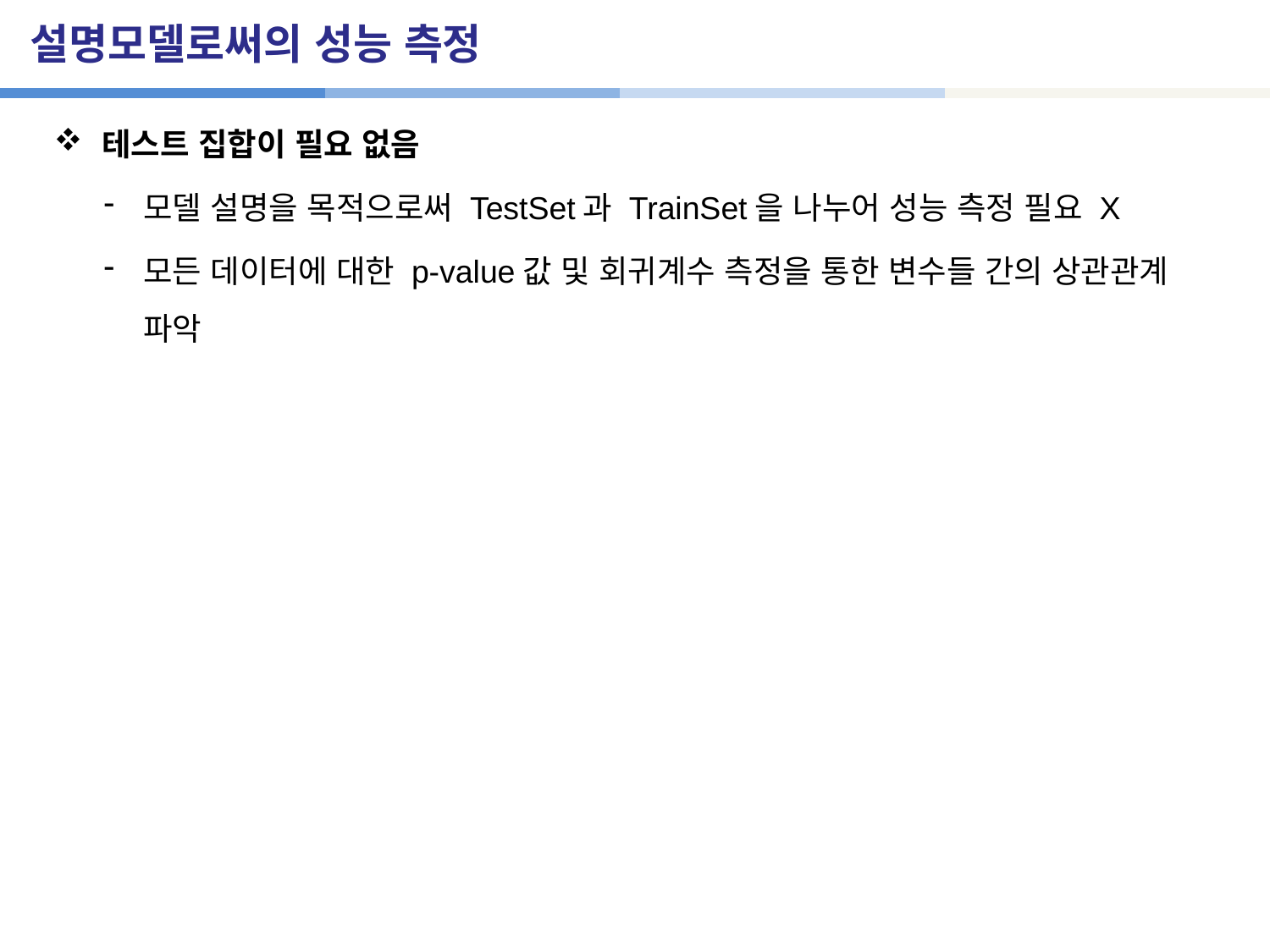

# 설명모델로써의 성능 측정
테스트 집합이 필요 없음
모델 설명을 목적으로써 TestSet과 TrainSet을 나누어 성능 측정 필요 X
모든 데이터에 대한 p-value값 및 회귀계수 측정을 통한 변수들 간의 상관관계 파악